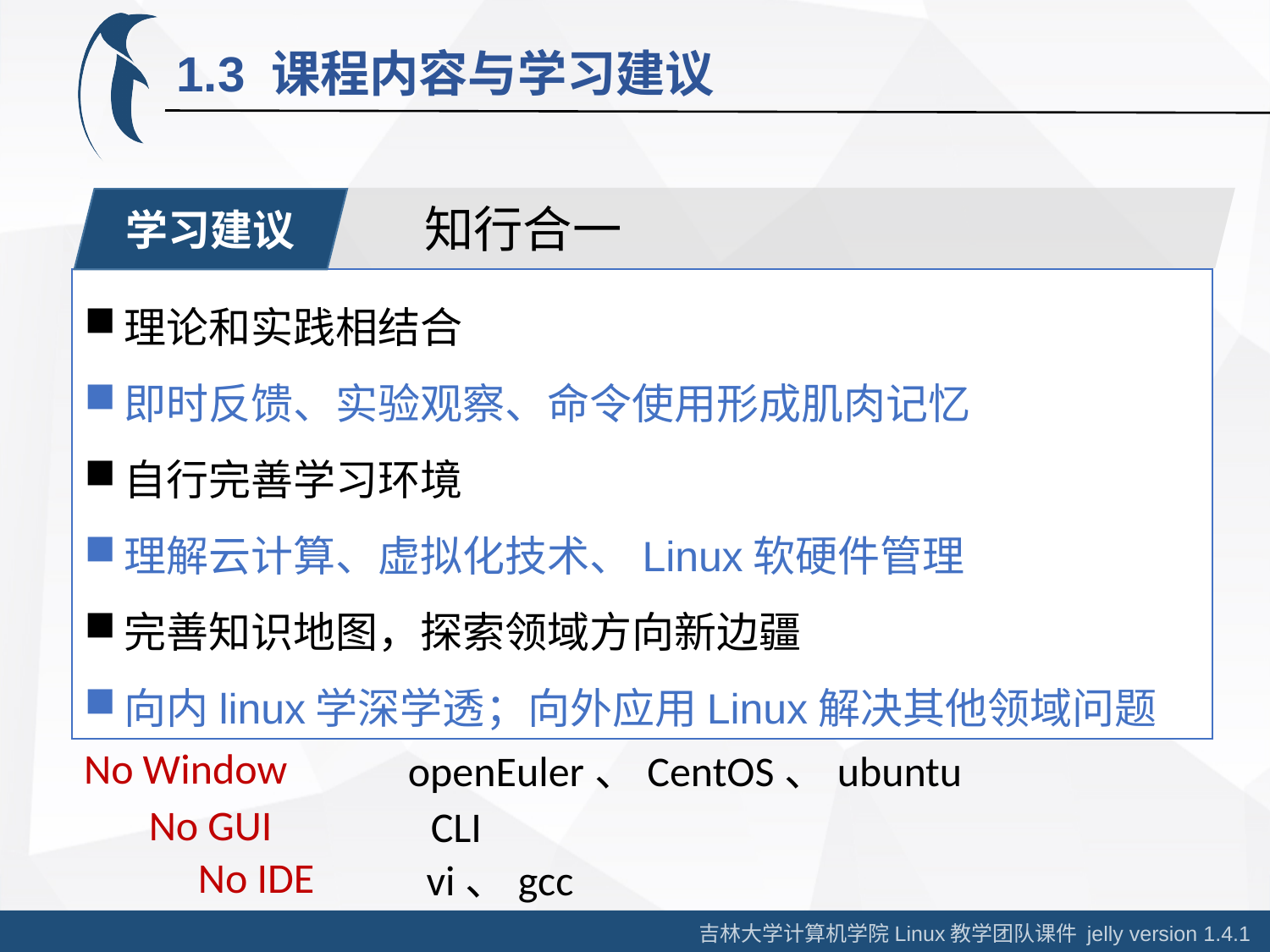

1.3 课程内容与学习建议
知行合一
学习建议
理论和实践相结合
即时反馈、实验观察、命令使用形成肌肉记忆
自行完善学习环境
理解云计算、虚拟化技术、Linux软硬件管理
完善知识地图，探索领域方向新边疆
向内linux学深学透；向外应用Linux解决其他领域问题

No Window
openEuler、CentOS、ubuntu
No GUI
CLI
No IDE
vi、gcc